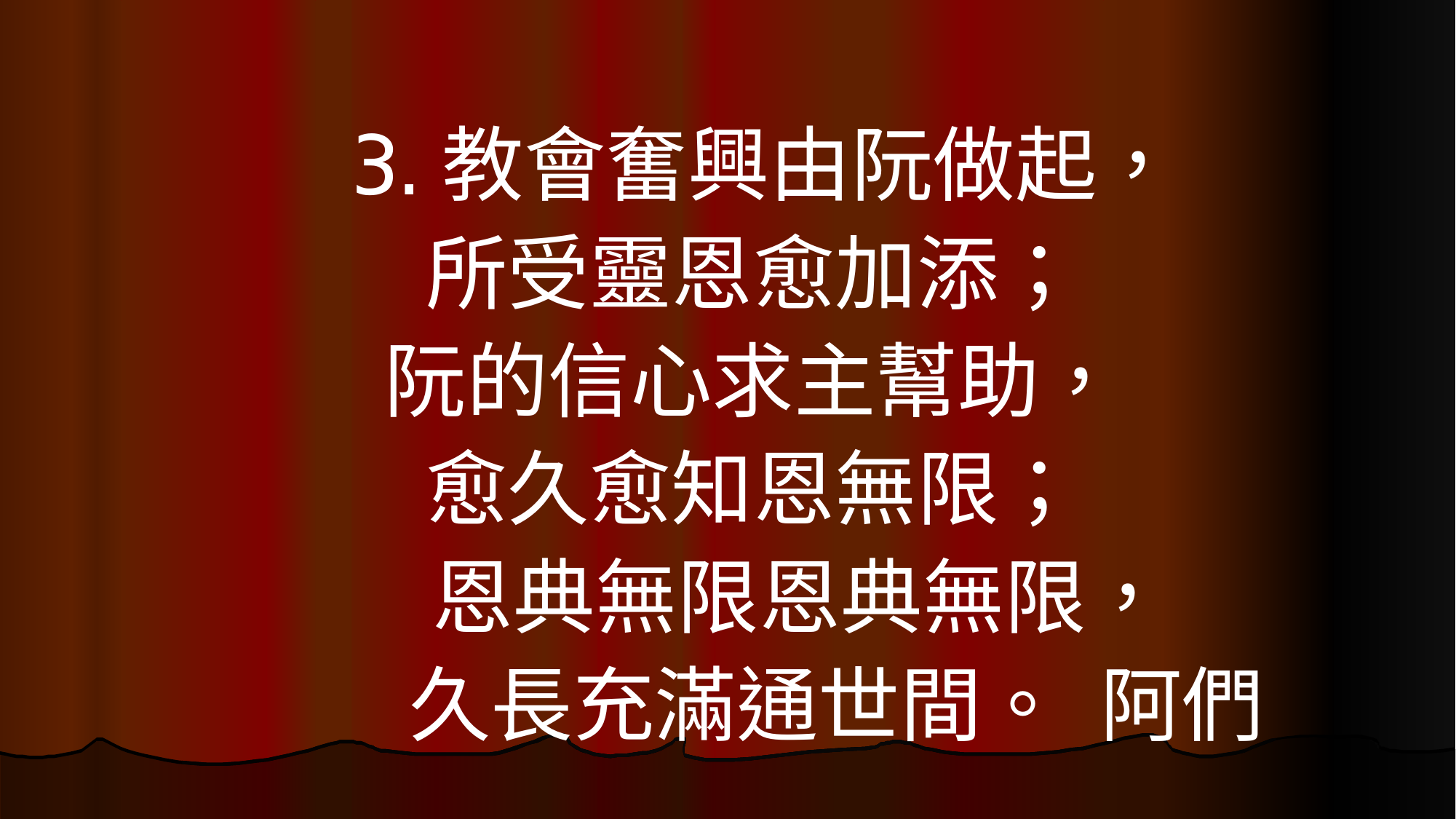

3.教會奮興由阮做起，
所受靈恩愈加添；
阮的信心求主幫助，
愈久愈知恩無限；
    恩典無限恩典無限，
        久長充滿通世間。  阿們